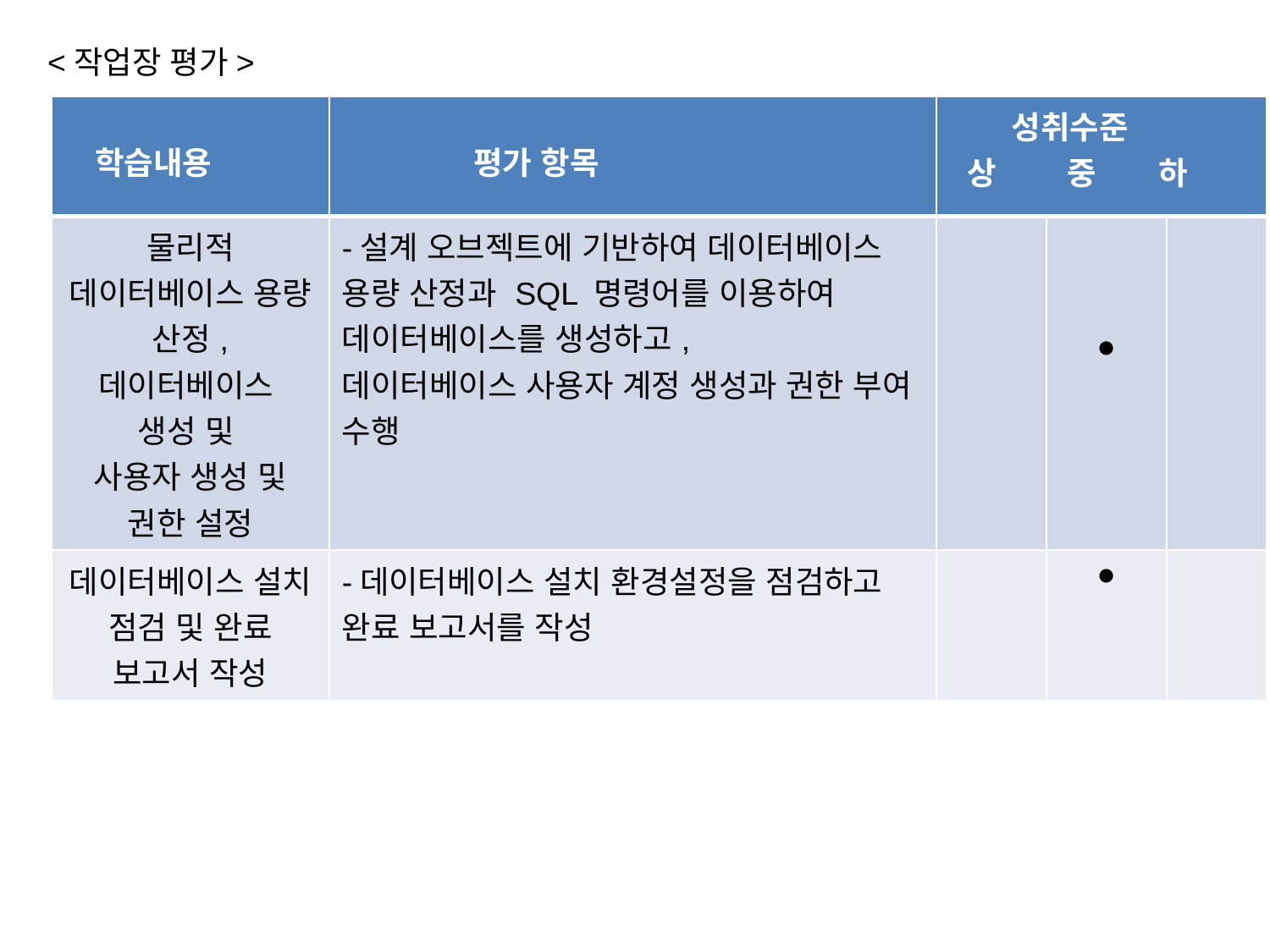

<작업장 평가>
| 학습내용 | 평가 항목 | 성취수준 상 중 하 |  |  |
| --- | --- | --- | --- | --- |
| 물리적 데이터베이스 용량 산정, 데이터베이스 생성 및 사용자 생성 및 권한 설정 | -설계 오브젝트에 기반하여 데이터베이스 용량 산정과 SQL 명령어를 이용하여 데이터베이스를 생성하고, 데이터베이스 사용자 계정 생성과 권한 부여 수행 |  | ● |  |
| 데이터베이스 설치 점검 및 완료 보고서 작성 | -데이터베이스 설치 환경설정을 점검하고 완료 보고서를 작성 |  | ● |  |